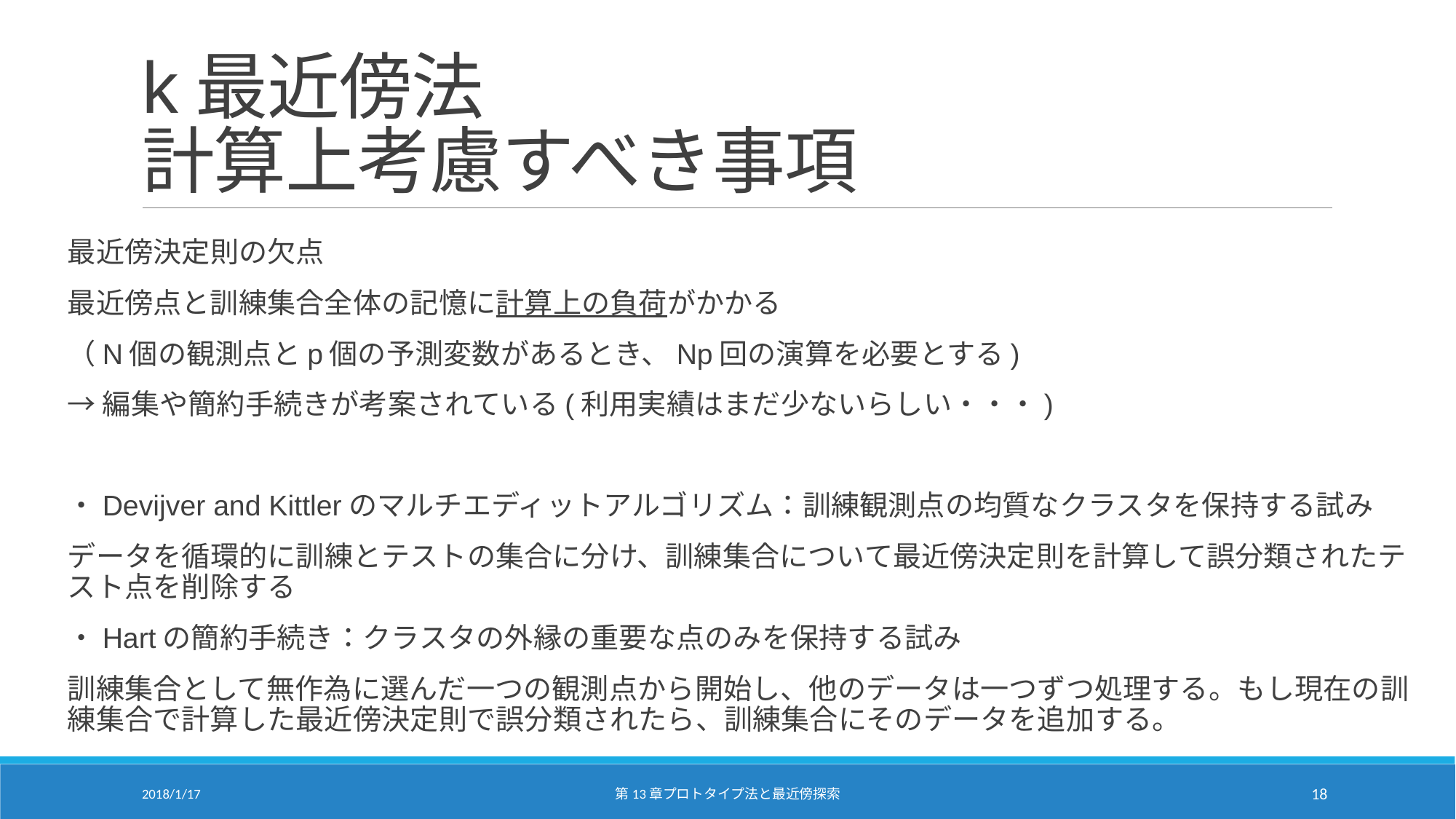

# k最近傍法 計算上考慮すべき事項
最近傍決定則の欠点
最近傍点と訓練集合全体の記憶に計算上の負荷がかかる
（N個の観測点とp個の予測変数があるとき、Np回の演算を必要とする)
→編集や簡約手続きが考案されている(利用実績はまだ少ないらしい・・・)

・Devijver and Kittlerのマルチエディットアルゴリズム：訓練観測点の均質なクラスタを保持する試み
データを循環的に訓練とテストの集合に分け、訓練集合について最近傍決定則を計算して誤分類されたテスト点を削除する
・Hartの簡約手続き：クラスタの外縁の重要な点のみを保持する試み
訓練集合として無作為に選んだ一つの観測点から開始し、他のデータは一つずつ処理する。もし現在の訓練集合で計算した最近傍決定則で誤分類されたら、訓練集合にそのデータを追加する。
2018/1/17
第13章プロトタイプ法と最近傍探索
18